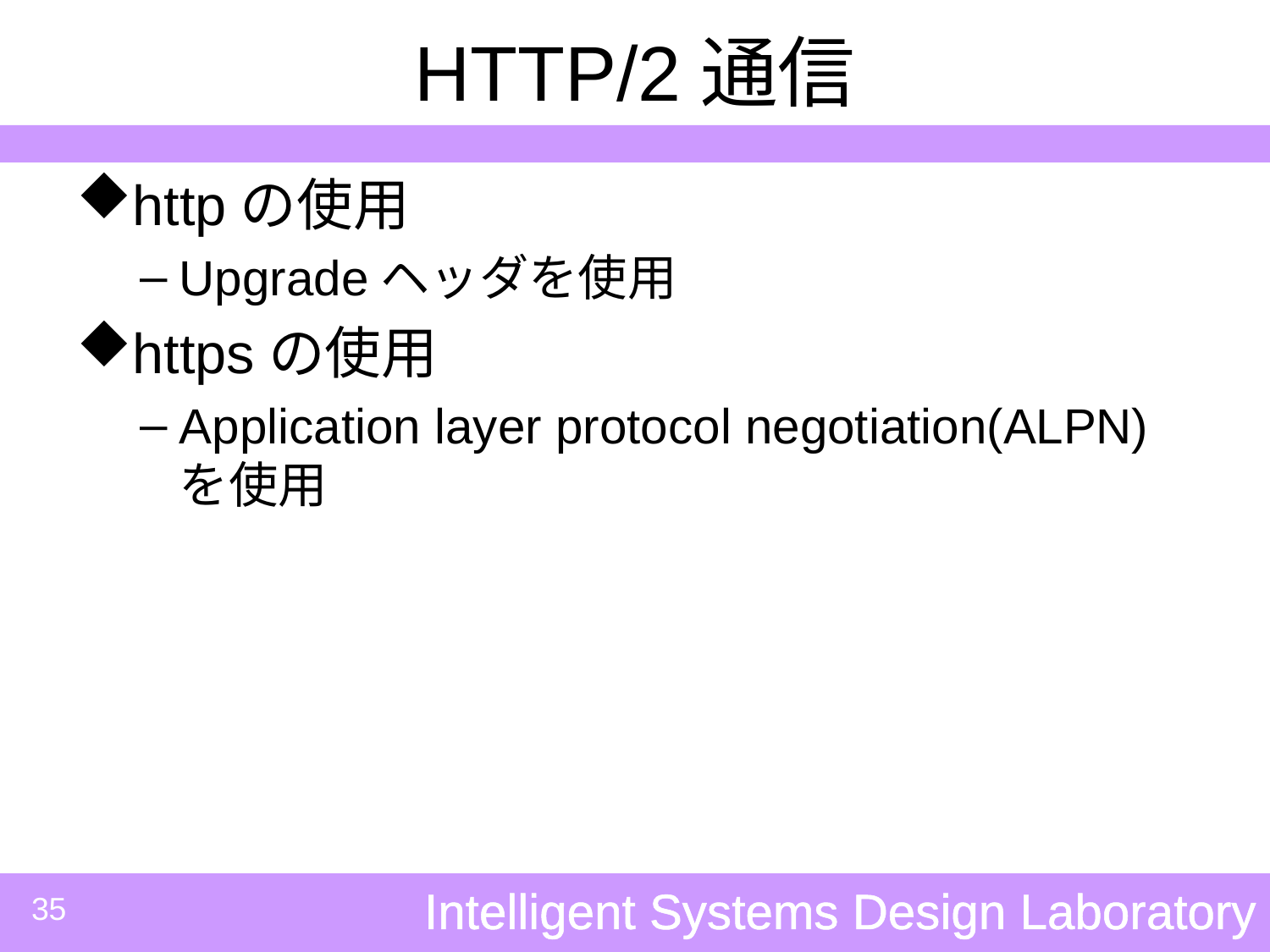

# HTTP/2通信
httpの使用
Upgradeヘッダを使用
httpsの使用
Application layer protocol negotiation(ALPN)を使用